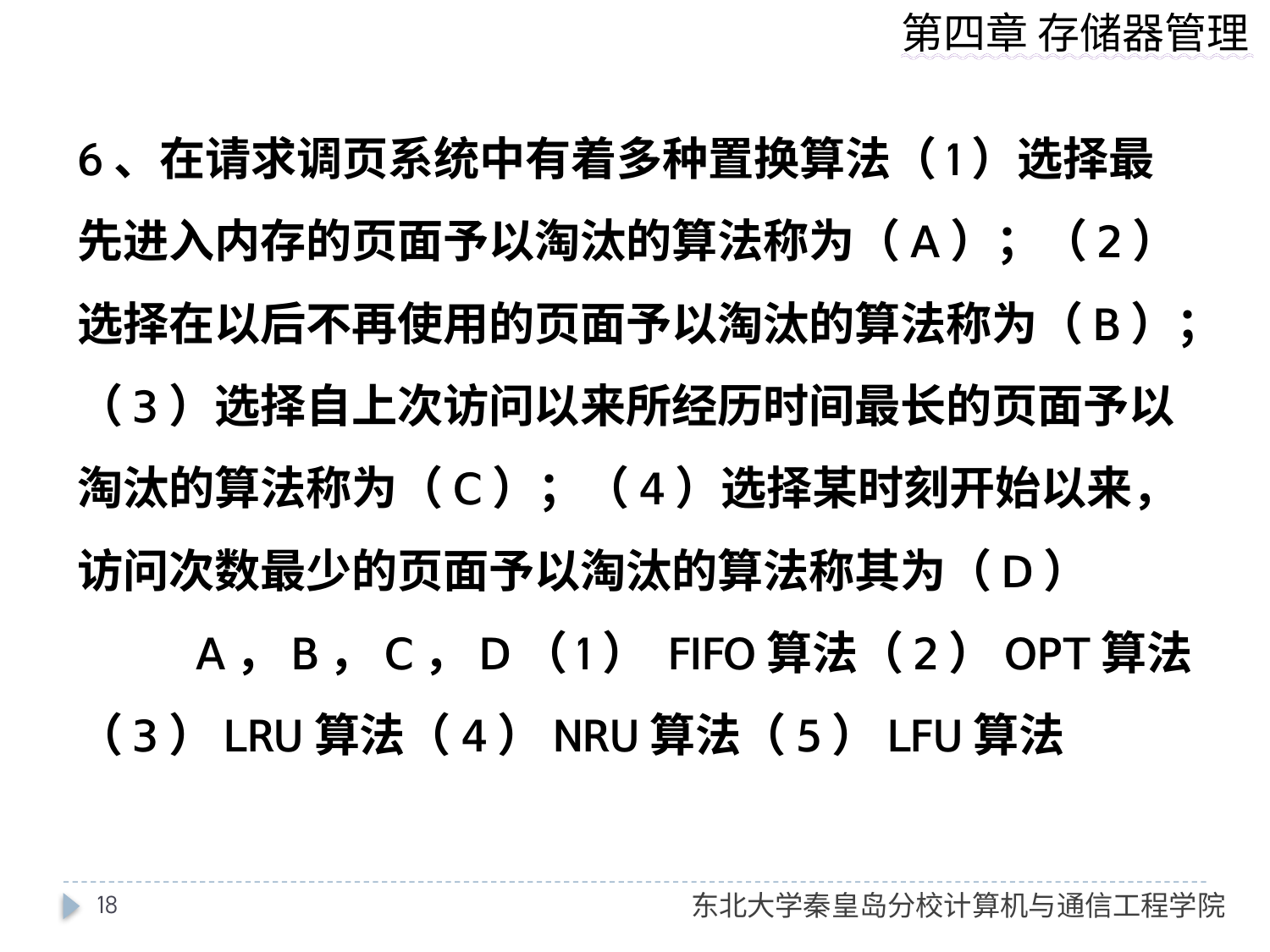

6、在请求调页系统中有着多种置换算法（1）选择最先进入内存的页面予以淘汰的算法称为（A）；（2）选择在以后不再使用的页面予以淘汰的算法称为（B）；（3）选择自上次访问以来所经历时间最长的页面予以淘汰的算法称为（C）；（4）选择某时刻开始以来，访问次数最少的页面予以淘汰的算法称其为（D）
	A，B，C，D（1） FIFO算法（2）OPT算法（3）LRU算法（4）NRU算法（5）LFU算法

18